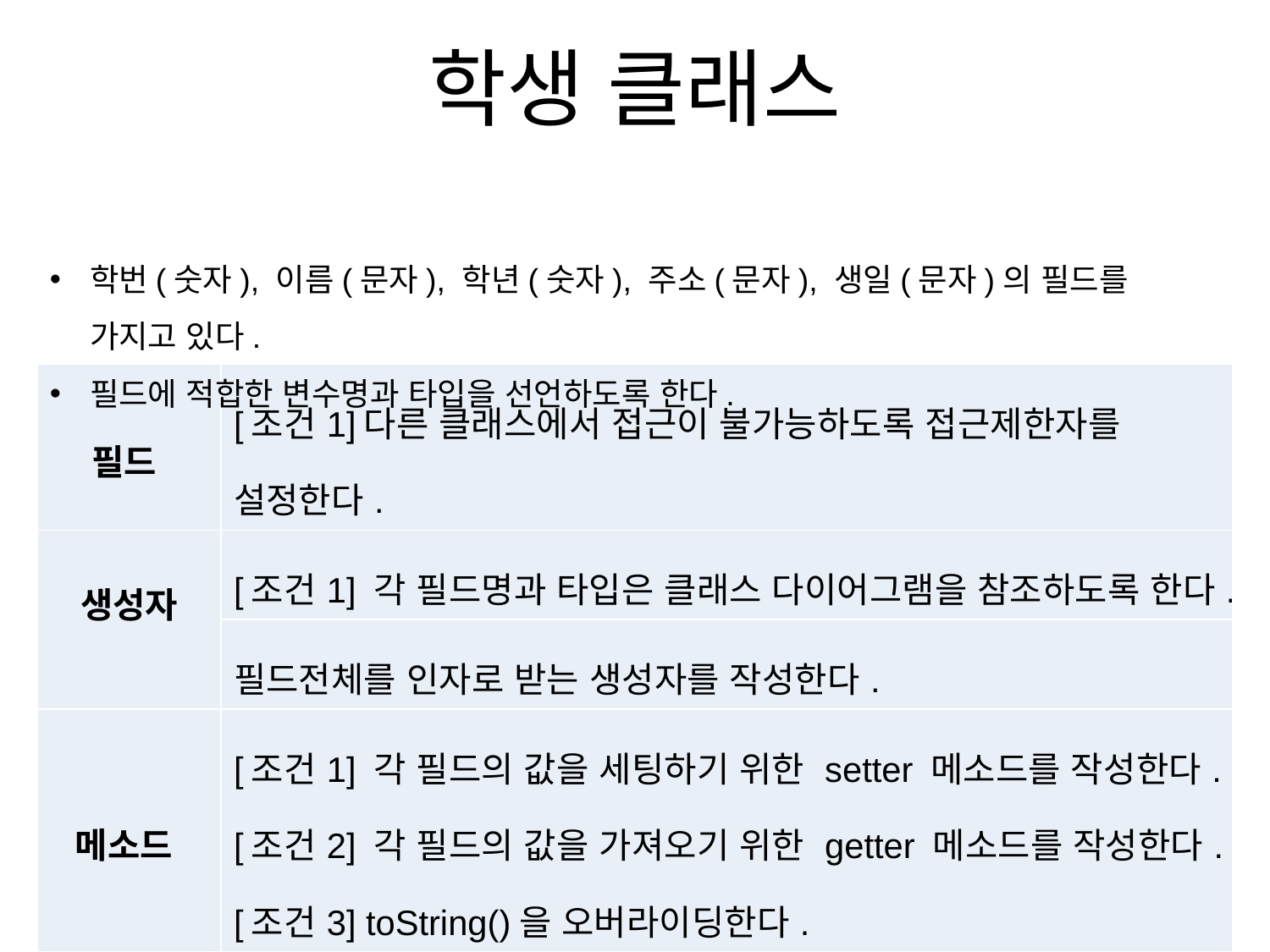

# 학생 클래스
학번(숫자), 이름(문자), 학년(숫자), 주소(문자), 생일(문자)의 필드를 가지고 있다.
필드에 적합한 변수명과 타입을 선언하도록 한다.
| 필드 | [조건1]다른 클래스에서 접근이 불가능하도록 접근제한자를 설정한다. |
| --- | --- |
| 생성자 | [조건1] 각 필드명과 타입은 클래스 다이어그램을 참조하도록 한다. |
|  | 필드전체를 인자로 받는 생성자를 작성한다. |
| 메소드 | [조건1] 각 필드의 값을 세팅하기 위한 setter 메소드를 작성한다. [조건2] 각 필드의 값을 가져오기 위한 getter 메소드를 작성한다. [조건3] toString()을 오버라이딩한다. |